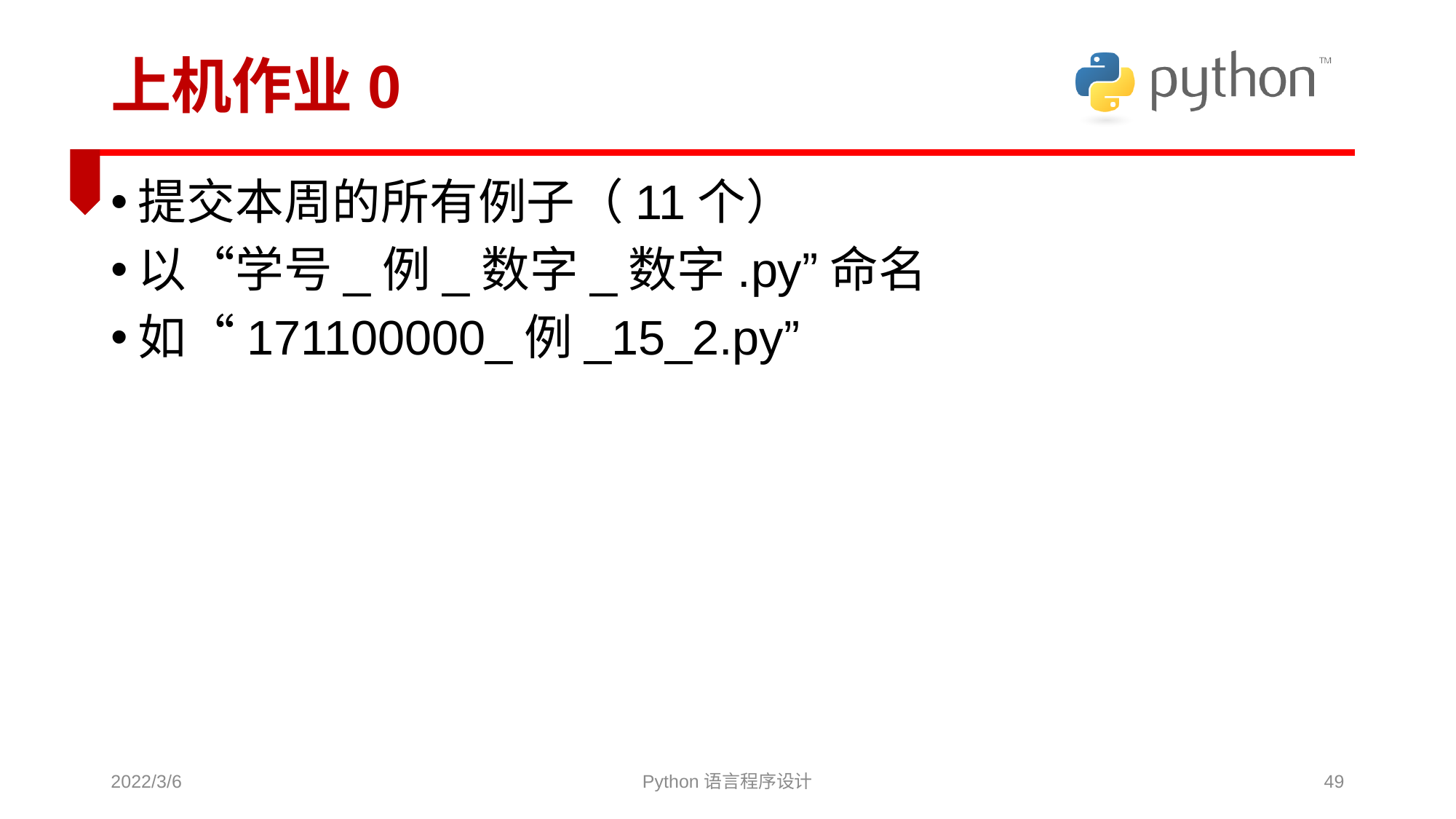

# 上机作业0
提交本周的所有例子（11个）
以“学号_例_数字_数字.py”命名
如“171100000_例_15_2.py”

2022/3/6
Python语言程序设计
49